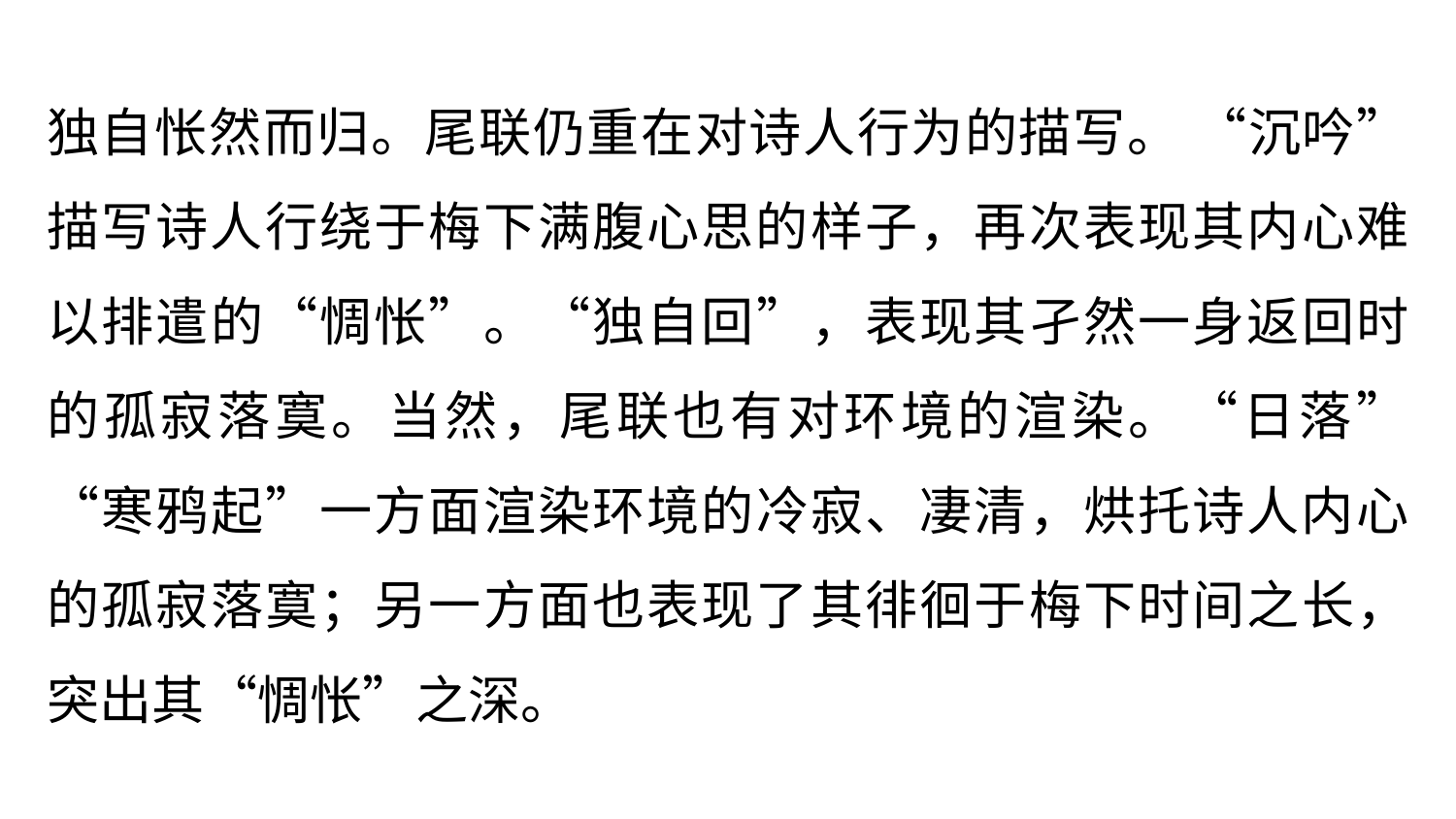

独自怅然而归。尾联仍重在对诗人行为的描写。 “沉吟”描写诗人行绕于梅下满腹心思的样子，再次表现其内心难以排遣的“惆怅”。“独自回”，表现其孑然一身返回时的孤寂落寞。当然，尾联也有对环境的渲染。“日落”“寒鸦起”一方面渲染环境的冷寂、凄清，烘托诗人内心的孤寂落寞；另一方面也表现了其徘徊于梅下时间之长，突出其“惆怅”之深。